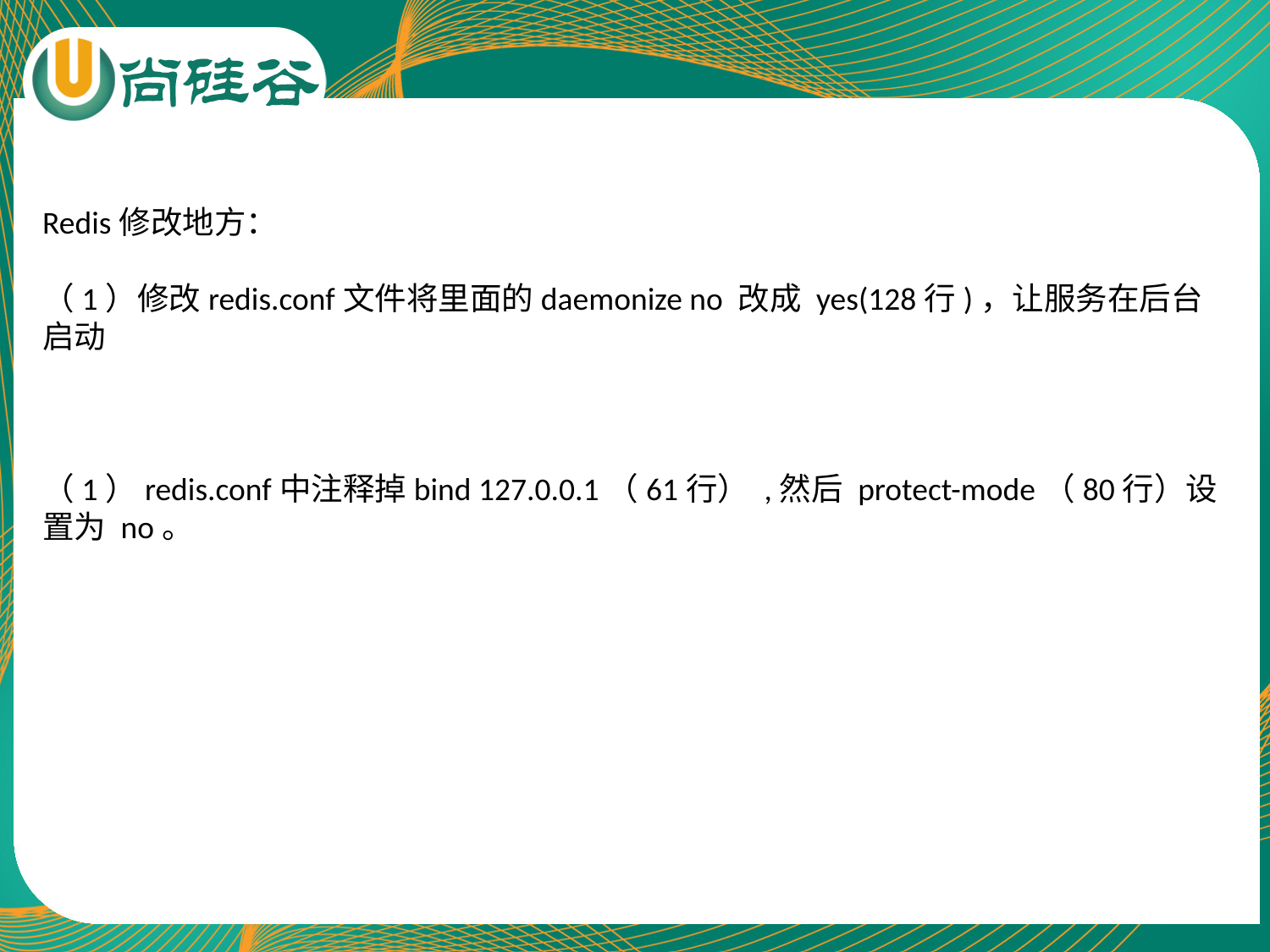

Redis修改地方：

（1）修改redis.conf文件将里面的daemonize no 改成 yes(128行)，让服务在后台启动

（1）redis.conf中注释掉bind 127.0.0.1（61行） ,然后 protect-mode（80行）设置为 no。